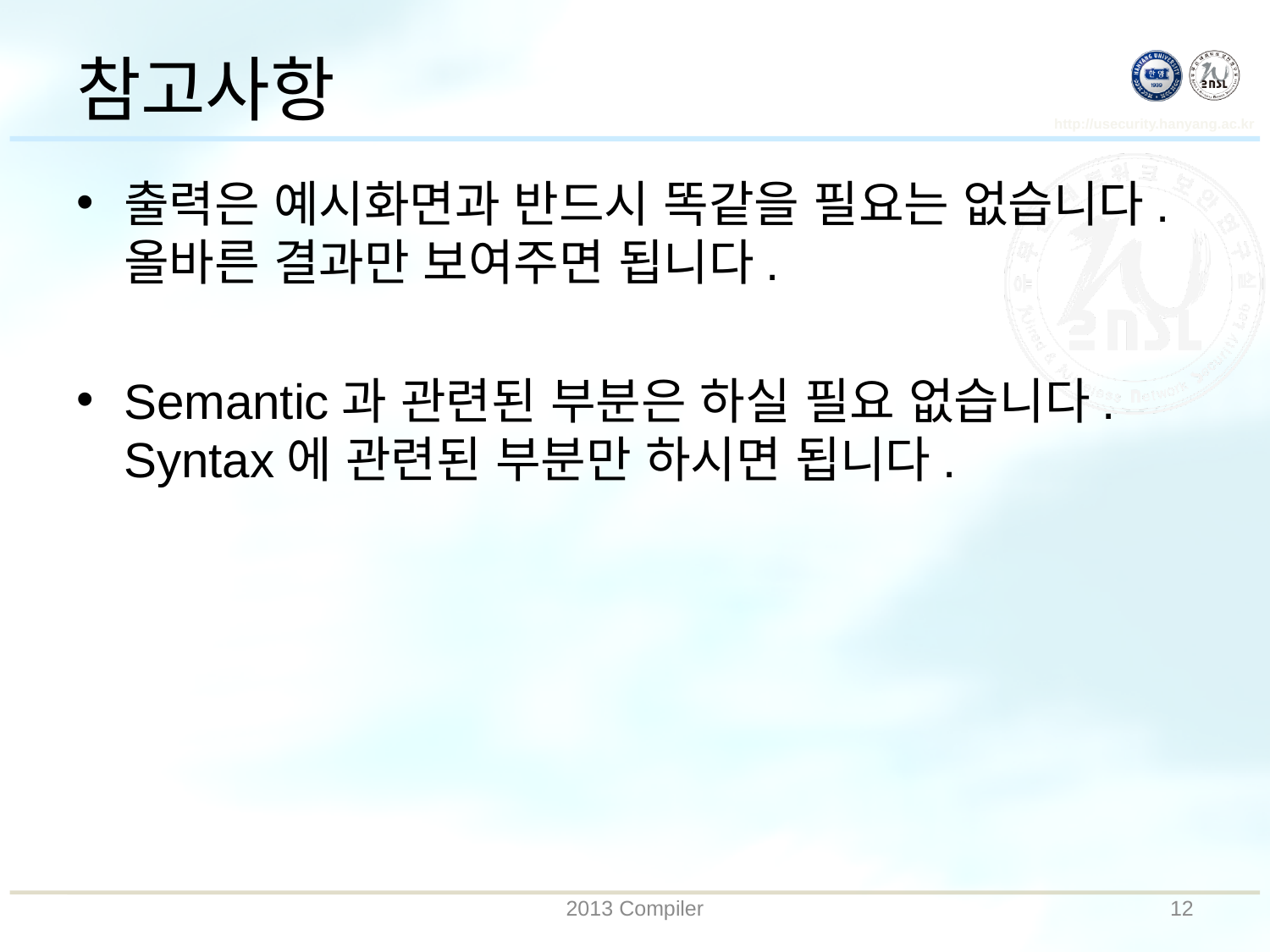

# 참고사항
출력은 예시화면과 반드시 똑같을 필요는 없습니다.
올바른 결과만 보여주면 됩니다.

Semantic과 관련된 부분은 하실 필요 없습니다.
Syntax에 관련된 부분만 하시면 됩니다.
2013 Compiler
12